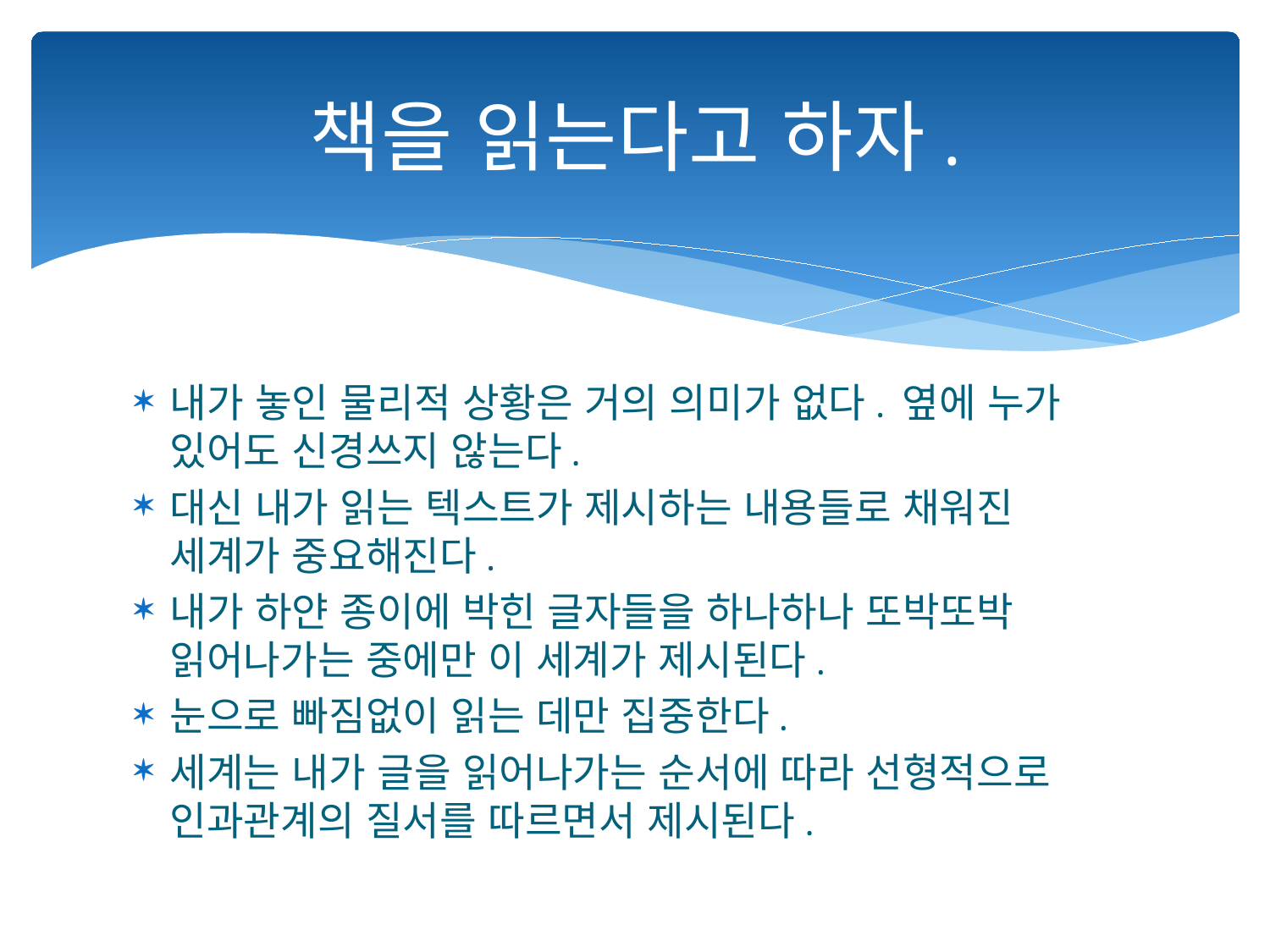

# 책을 읽는다고 하자.
내가 놓인 물리적 상황은 거의 의미가 없다. 옆에 누가 있어도 신경쓰지 않는다.
대신 내가 읽는 텍스트가 제시하는 내용들로 채워진 세계가 중요해진다.
내가 하얀 종이에 박힌 글자들을 하나하나 또박또박 읽어나가는 중에만 이 세계가 제시된다.
눈으로 빠짐없이 읽는 데만 집중한다.
세계는 내가 글을 읽어나가는 순서에 따라 선형적으로 인과관계의 질서를 따르면서 제시된다.